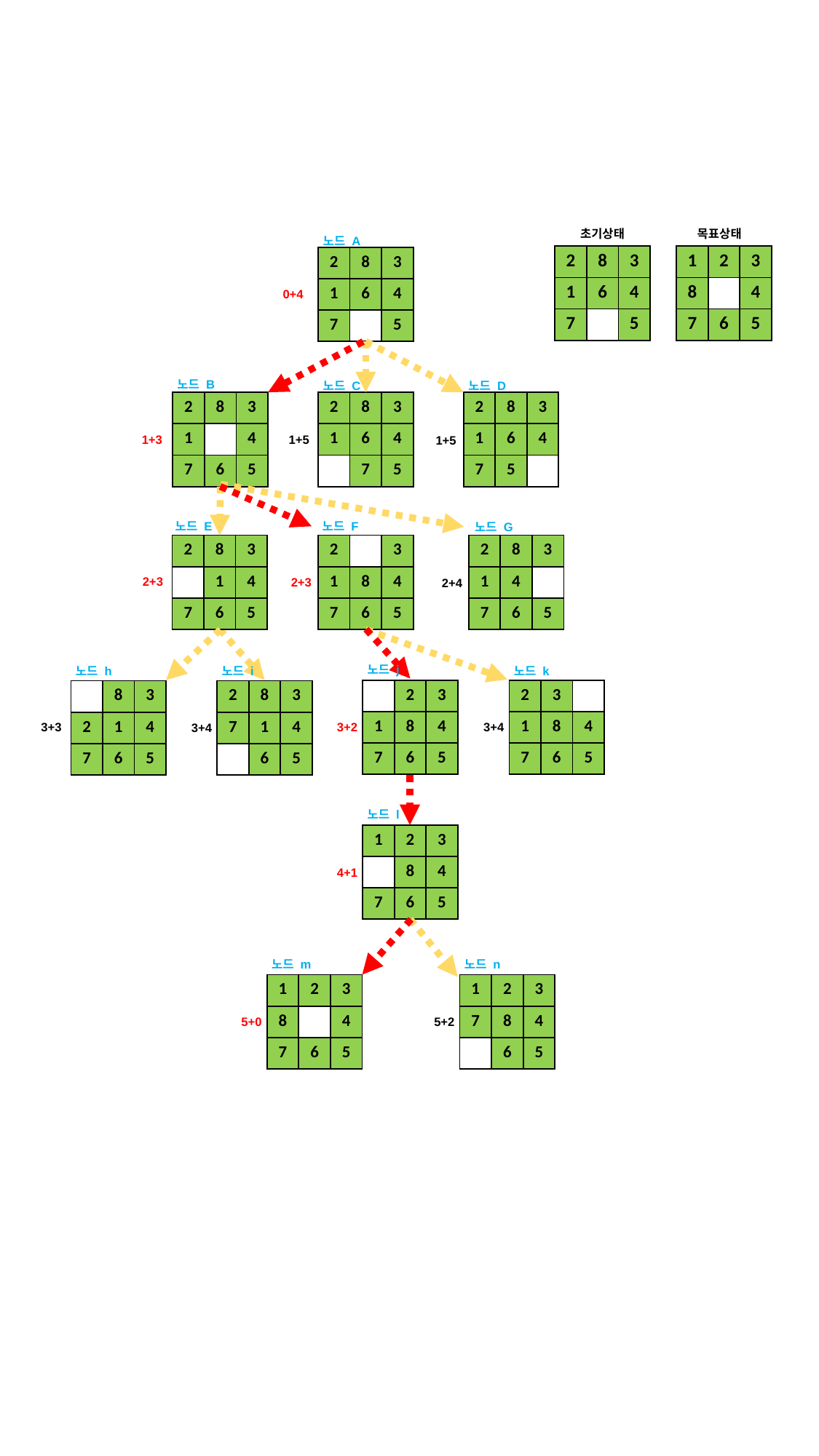

목표상태
초기상태
노드 A
| 1 | 2 | 3 |
| --- | --- | --- |
| 8 |  | 4 |
| 7 | 6 | 5 |
| 2 | 8 | 3 |
| --- | --- | --- |
| 1 | 6 | 4 |
| 7 |  | 5 |
| 2 | 8 | 3 |
| --- | --- | --- |
| 1 | 6 | 4 |
| 7 |  | 5 |
0+4
노드 B
노드 C
노드 D
| 2 | 8 | 3 |
| --- | --- | --- |
| 1 |  | 4 |
| 7 | 6 | 5 |
| 2 | 8 | 3 |
| --- | --- | --- |
| 1 | 6 | 4 |
|  | 7 | 5 |
| 2 | 8 | 3 |
| --- | --- | --- |
| 1 | 6 | 4 |
| 7 | 5 |  |
1+3
1+5
1+5
노드 E
노드 F
노드 G
| 2 | 8 | 3 |
| --- | --- | --- |
|  | 1 | 4 |
| 7 | 6 | 5 |
| 2 |  | 3 |
| --- | --- | --- |
| 1 | 8 | 4 |
| 7 | 6 | 5 |
| 2 | 8 | 3 |
| --- | --- | --- |
| 1 | 4 |  |
| 7 | 6 | 5 |
2+3
2+3
2+4
노드 j
노드 h
노드 i
노드 k
|  | 2 | 3 |
| --- | --- | --- |
| 1 | 8 | 4 |
| 7 | 6 | 5 |
| 2 | 3 |  |
| --- | --- | --- |
| 1 | 8 | 4 |
| 7 | 6 | 5 |
|  | 8 | 3 |
| --- | --- | --- |
| 2 | 1 | 4 |
| 7 | 6 | 5 |
| 2 | 8 | 3 |
| --- | --- | --- |
| 7 | 1 | 4 |
|  | 6 | 5 |
3+3
3+2
3+4
3+4
노드 l
| 1 | 2 | 3 |
| --- | --- | --- |
|  | 8 | 4 |
| 7 | 6 | 5 |
4+1
노드 m
노드 n
| 1 | 2 | 3 |
| --- | --- | --- |
| 8 |  | 4 |
| 7 | 6 | 5 |
| 1 | 2 | 3 |
| --- | --- | --- |
| 7 | 8 | 4 |
|  | 6 | 5 |
5+0
5+2